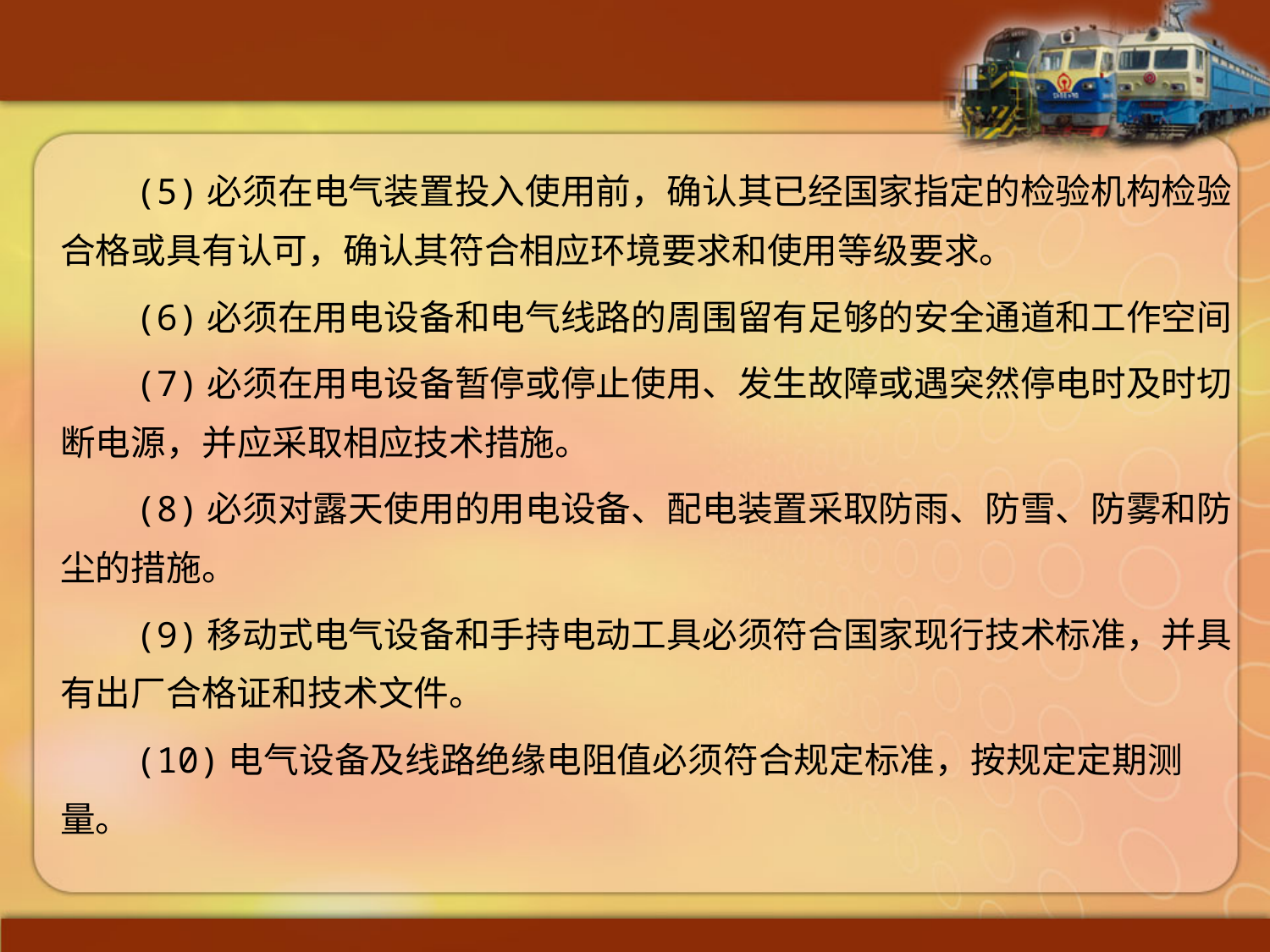

#
(5)必须在电气装置投入使用前，确认其已经国家指定的检验机构检验合格或具有认可，确认其符合相应环境要求和使用等级要求。
(6)必须在用电设备和电气线路的周围留有足够的安全通道和工作空间
(7)必须在用电设备暂停或停止使用、发生故障或遇突然停电时及时切断电源，并应采取相应技术措施。
(8)必须对露天使用的用电设备、配电装置采取防雨、防雪、防雾和防尘的措施。
(9)移动式电气设备和手持电动工具必须符合国家现行技术标准，并具有出厂合格证和技术文件。
(10)电气设备及线路绝缘电阻值必须符合规定标准，按规定定期测量。